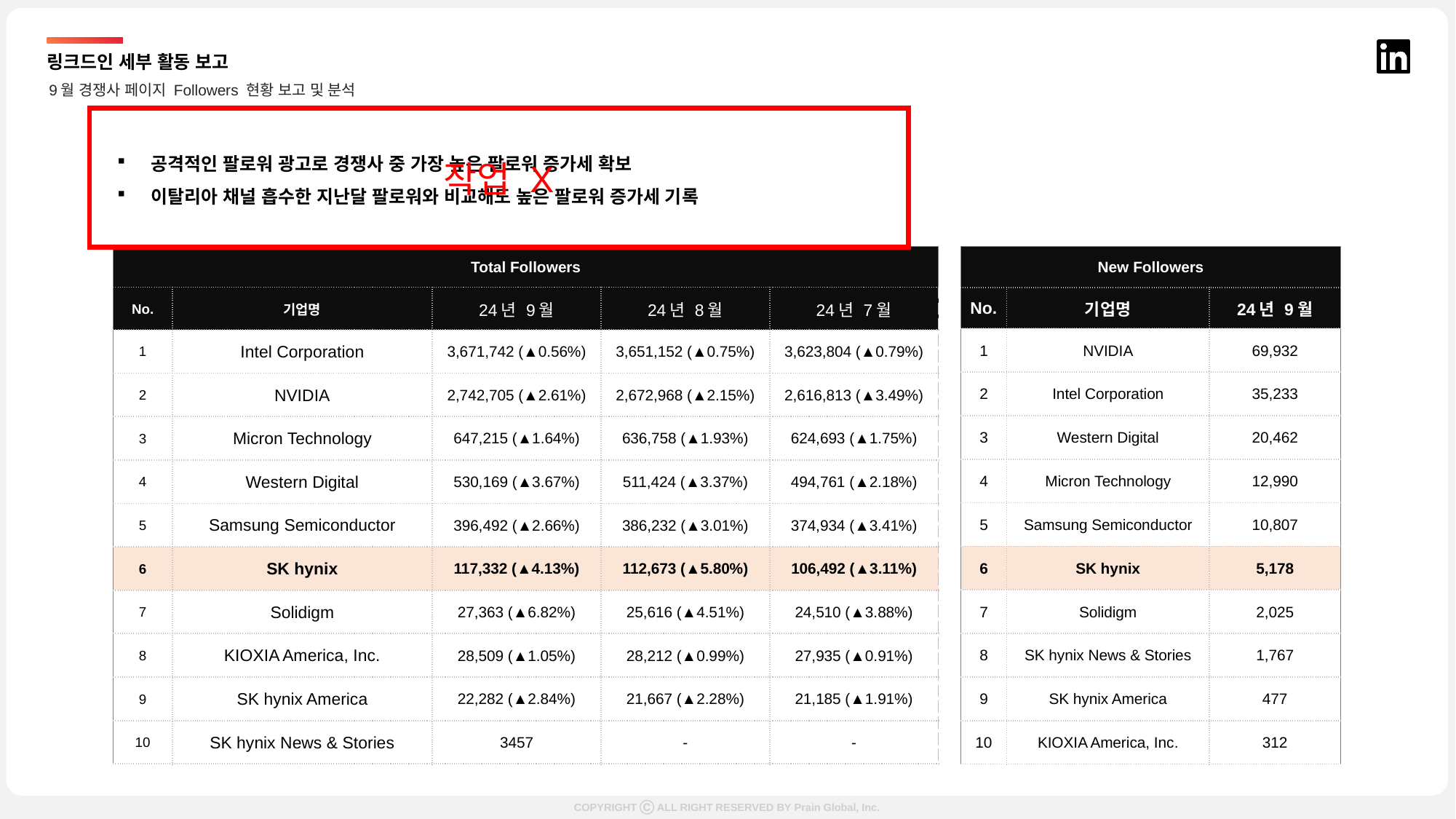

링크드인 세부 활동 보고
9월 경쟁사 페이지 Followers 현황 보고 및 분석
작업 X
공격적인 팔로워 광고로 경쟁사 중 가장 높은 팔로워 증가세 확보
이탈리아 채널 흡수한 지난달 팔로워와 비교해도 높은 팔로워 증가세 기록
| Total Followers |  |  |  |  |
| --- | --- | --- | --- | --- |
| No. | 기업명 | 24년 9월 | 24년 8월 | 24년 7월 |
| 1 | Intel Corporation | 3,671,742 (▲0.56%) | 3,651,152 (▲0.75%) | 3,623,804 (▲0.79%) |
| 2 | NVIDIA | 2,742,705 (▲2.61%) | 2,672,968 (▲2.15%) | 2,616,813 (▲3.49%) |
| 3 | Micron Technology | 647,215 (▲1.64%) | 636,758 (▲1.93%) | 624,693 (▲1.75%) |
| 4 | Western Digital | 530,169 (▲3.67%) | 511,424 (▲3.37%) | 494,761 (▲2.18%) |
| 5 | Samsung Semiconductor | 396,492 (▲2.66%) | 386,232 (▲3.01%) | 374,934 (▲3.41%) |
| 6 | SK hynix | 117,332 (▲4.13%) | 112,673 (▲5.80%) | 106,492 (▲3.11%) |
| 7 | Solidigm | 27,363 (▲6.82%) | 25,616 (▲4.51%) | 24,510 (▲3.88%) |
| 8 | KIOXIA America, Inc. | 28,509 (▲1.05%) | 28,212 (▲0.99%) | 27,935 (▲0.91%) |
| 9 | SK hynix America | 22,282 (▲2.84%) | 21,667 (▲2.28%) | 21,185 (▲1.91%) |
| 10 | SK hynix News & Stories | 3457 | - | - |
| New Followers |  |  |
| --- | --- | --- |
| No. | 기업명 | 24년 9월 |
| 1 | NVIDIA | 69,932 |
| 2 | Intel Corporation | 35,233 |
| 3 | Western Digital | 20,462 |
| 4 | Micron Technology | 12,990 |
| 5 | Samsung Semiconductor | 10,807 |
| 6 | SK hynix | 5,178 |
| 7 | Solidigm | 2,025 |
| 8 | SK hynix News & Stories | 1,767 |
| 9 | SK hynix America | 477 |
| 10 | KIOXIA America, Inc. | 312 |